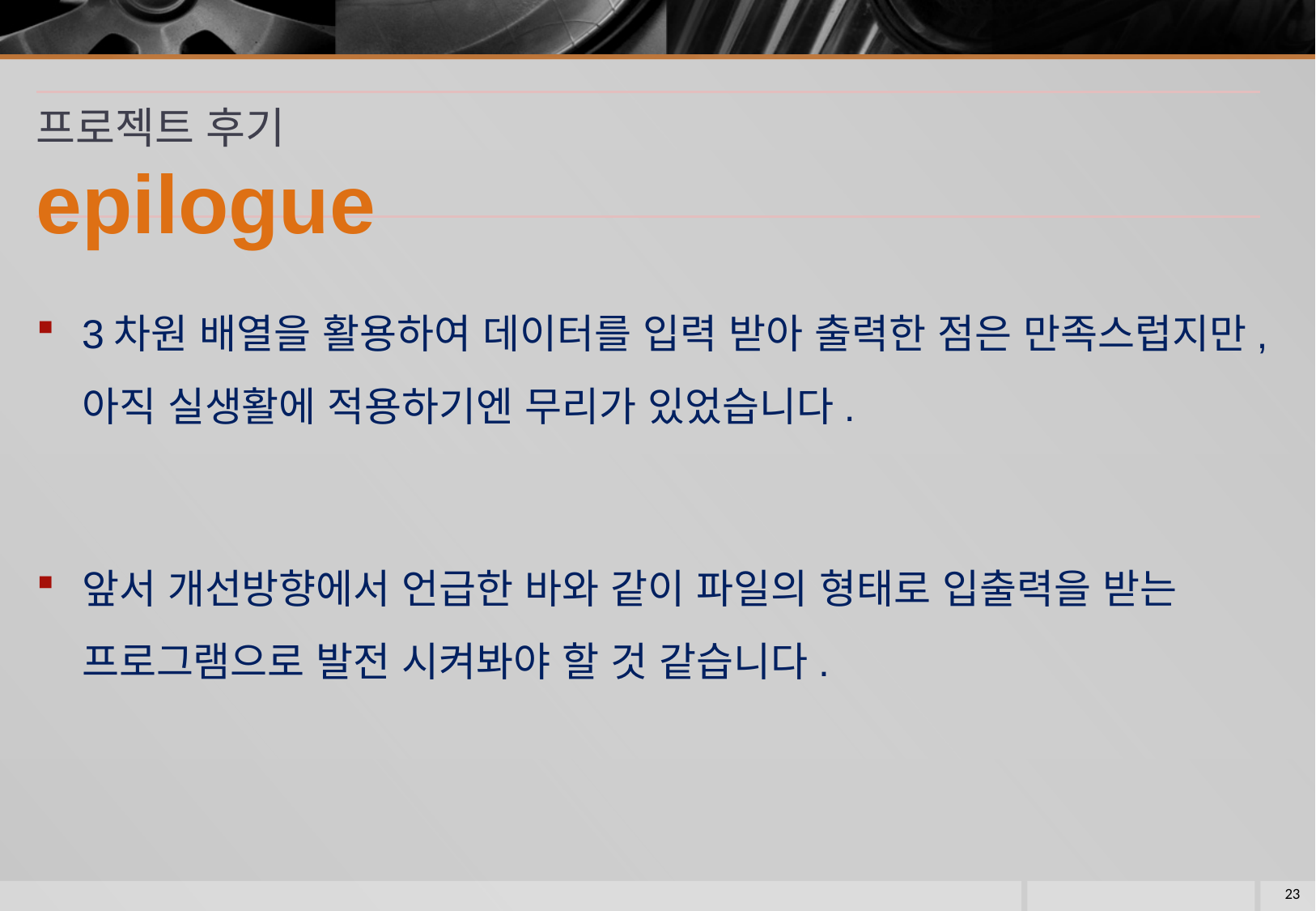

# 프로젝트 후기
epilogue
3차원 배열을 활용하여 데이터를 입력 받아 출력한 점은 만족스럽지만, 아직 실생활에 적용하기엔 무리가 있었습니다.

앞서 개선방향에서 언급한 바와 같이 파일의 형태로 입출력을 받는 프로그램으로 발전 시켜봐야 할 것 같습니다.
23